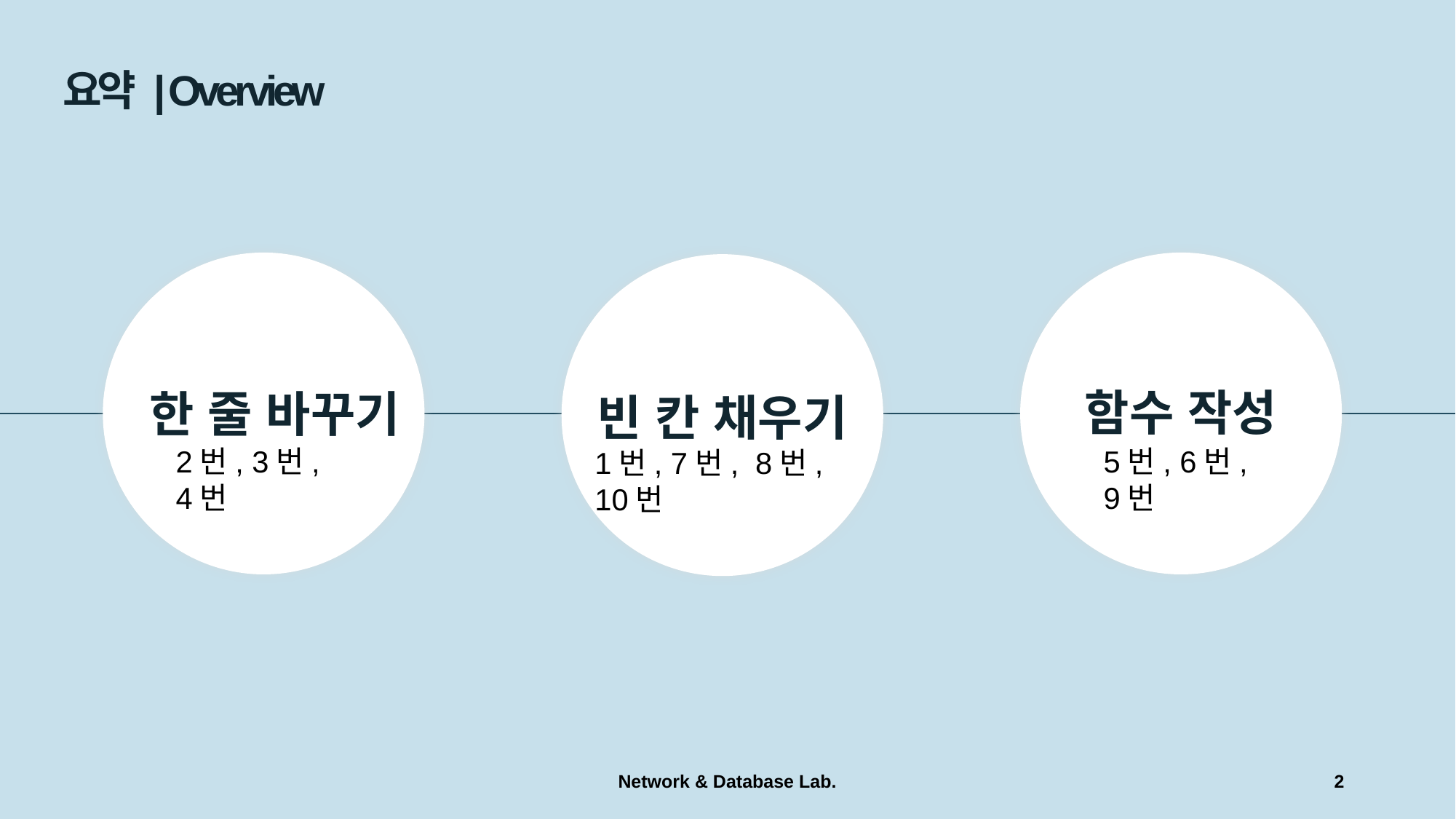

요약 | Overview

함수 작성
 한 줄 바꾸기
빈 칸 채우기
2번, 3번,  4번
5번, 6번,  9번
1번, 7번,  8번, 10번
Network & Database Lab.
2